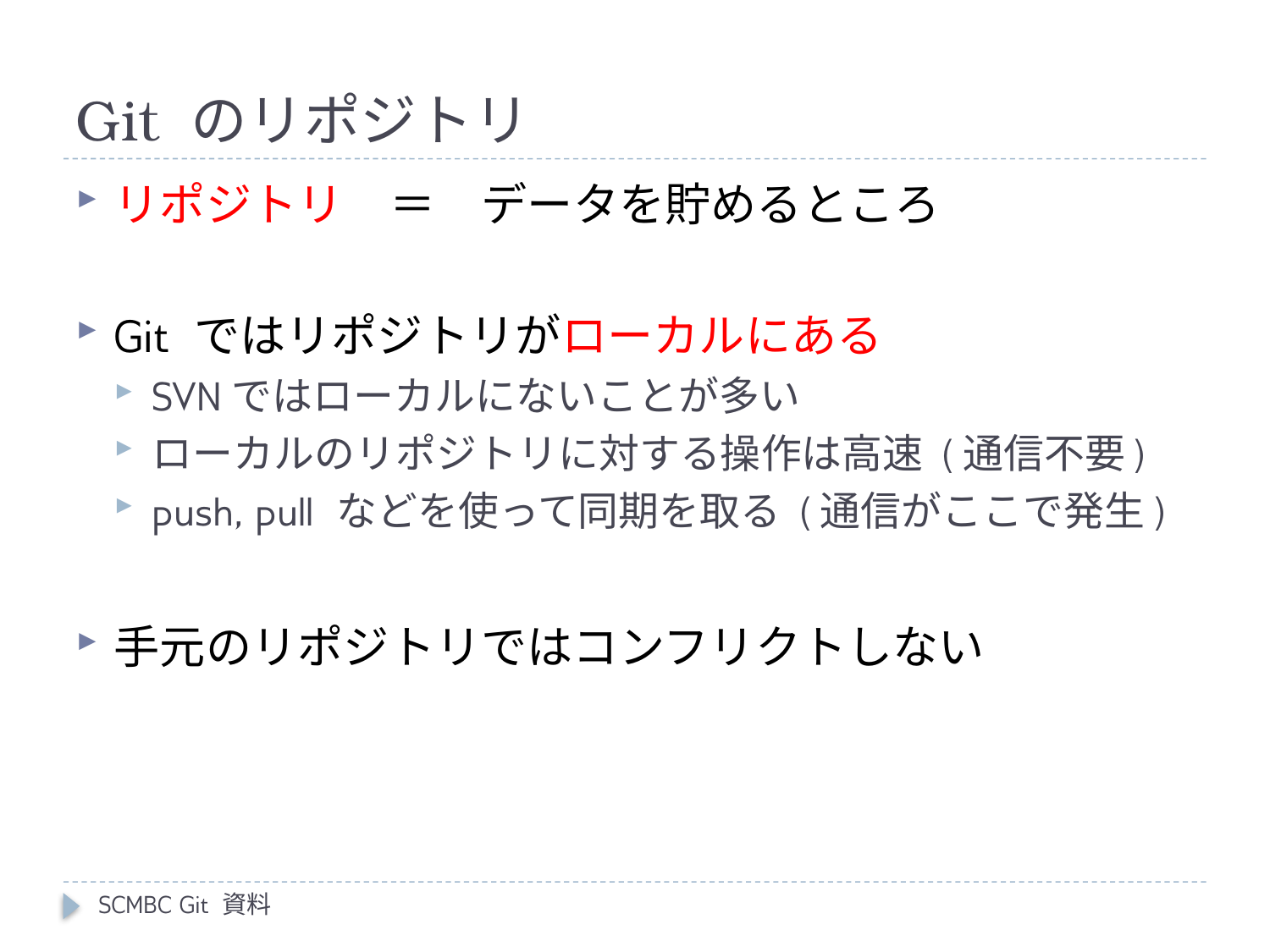

# Git のリポジトリ
リポジトリ　＝　データを貯めるところ

Git ではリポジトリがローカルにある
SVNではローカルにないことが多い
ローカルのリポジトリに対する操作は高速 (通信不要)
push, pull などを使って同期を取る (通信がここで発生)

手元のリポジトリではコンフリクトしない
SCMBC Git 資料